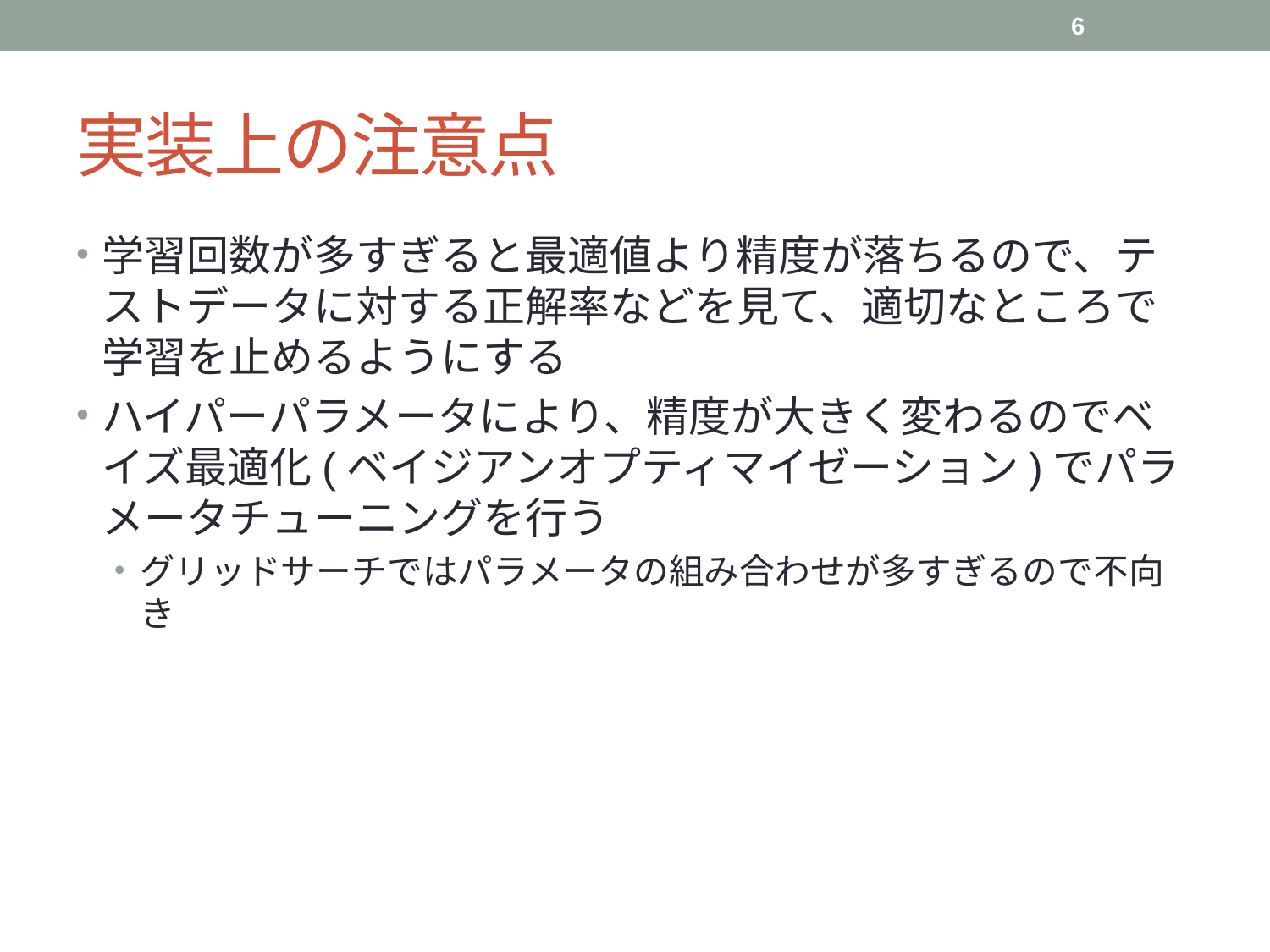

6
# 実装上の注意点
学習回数が多すぎると最適値より精度が落ちるので、テストデータに対する正解率などを見て、適切なところで学習を止めるようにする
ハイパーパラメータにより、精度が大きく変わるのでベイズ最適化(ベイジアンオプティマイゼーション)でパラメータチューニングを行う
グリッドサーチではパラメータの組み合わせが多すぎるので不向き